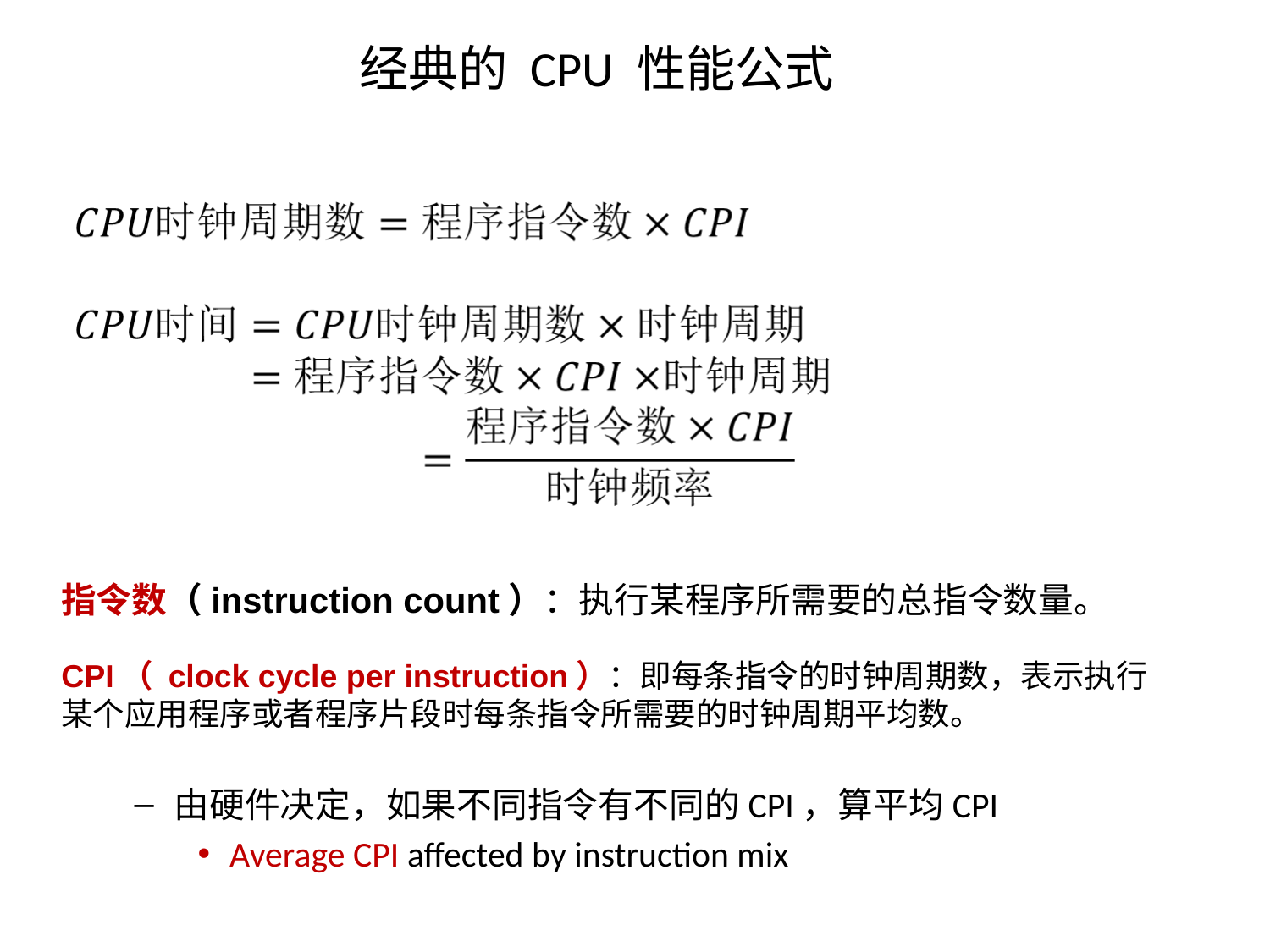

# 经典的 CPU 性能公式

指令数（instruction count）：执行某程序所需要的总指令数量。
CPI（ clock cycle per instruction）：即每条指令的时钟周期数，表示执行某个应用程序或者程序片段时每条指令所需要的时钟周期平均数。
由硬件决定，如果不同指令有不同的CPI，算平均CPI
Average CPI affected by instruction mix